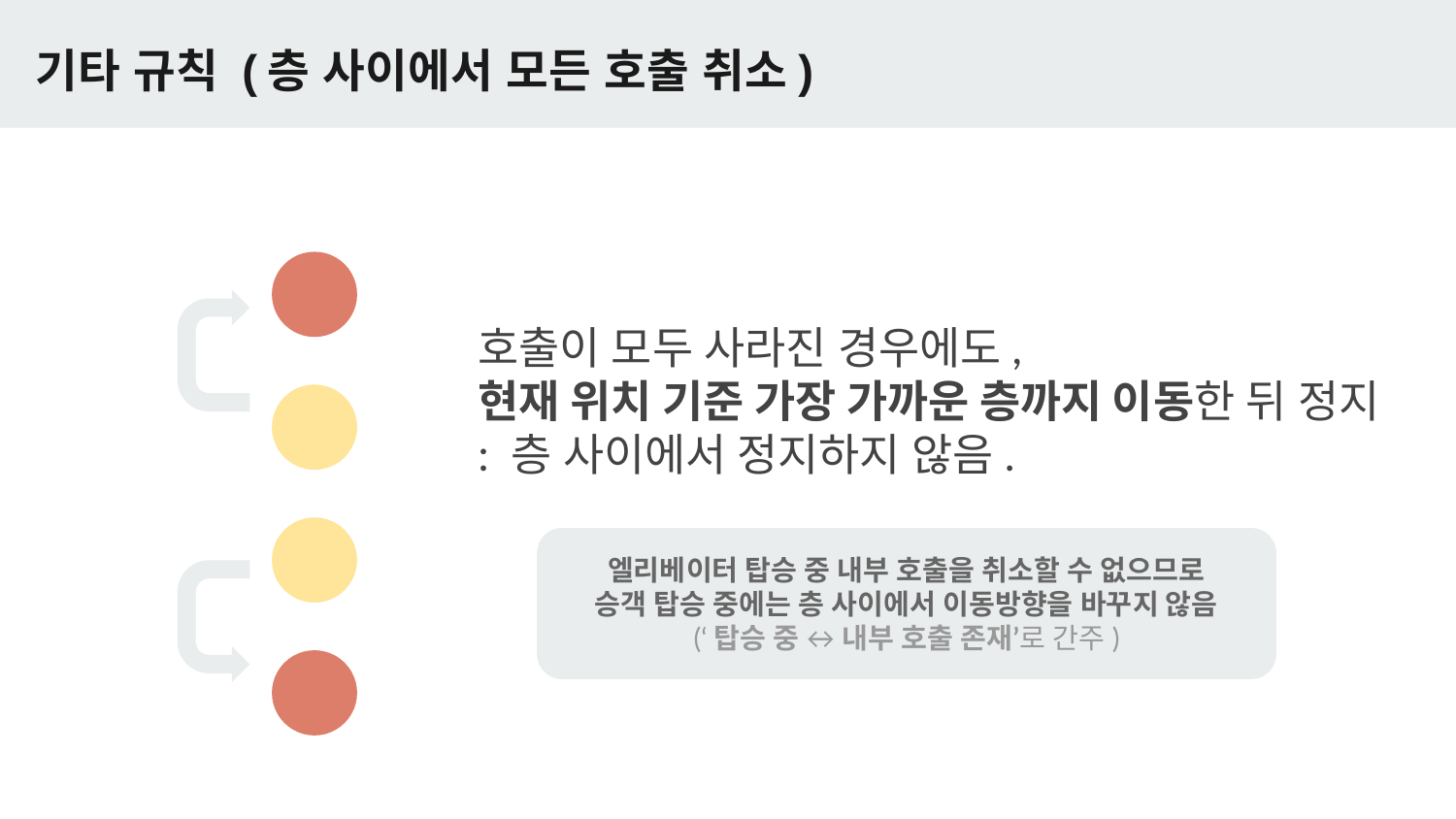

# 기타 규칙 (층 사이에서 모든 호출 취소)

호출이 모두 사라진 경우에도,
현재 위치 기준 가장 가까운 층까지 이동한 뒤 정지
: 층 사이에서 정지하지 않음.

엘리베이터 탑승 중 내부 호출을 취소할 수 없으므로
승객 탑승 중에는 층 사이에서 이동방향을 바꾸지 않음
(‘탑승 중 ↔ 내부 호출 존재’로 간주)